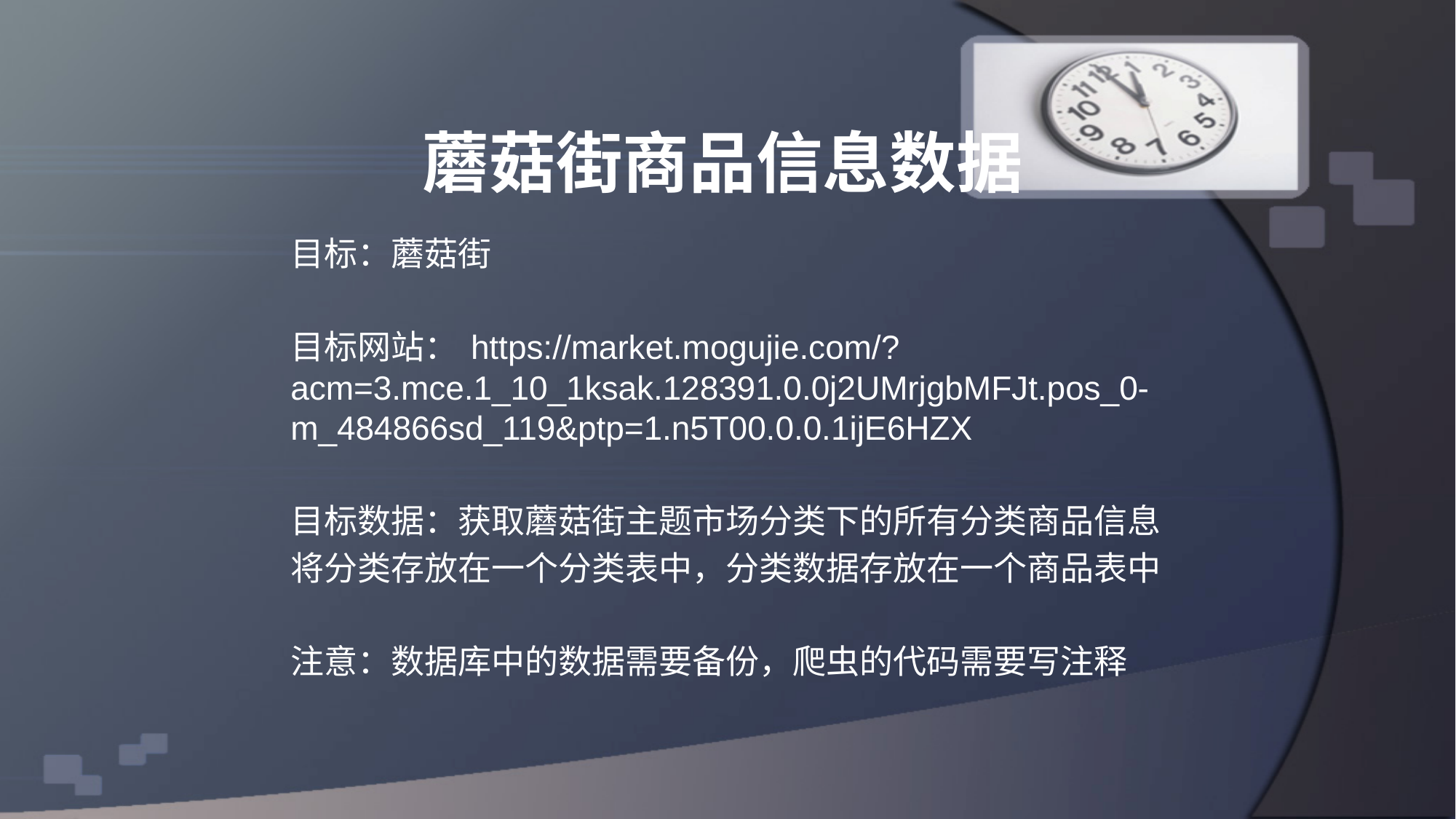

# 蘑菇街商品信息数据
目标：蘑菇街

目标网站： https://market.mogujie.com/?acm=3.mce.1_10_1ksak.128391.0.0j2UMrjgbMFJt.pos_0-m_484866sd_119&ptp=1.n5T00.0.0.1ijE6HZX

目标数据：获取蘑菇街主题市场分类下的所有分类商品信息
将分类存放在一个分类表中，分类数据存放在一个商品表中

注意：数据库中的数据需要备份，爬虫的代码需要写注释